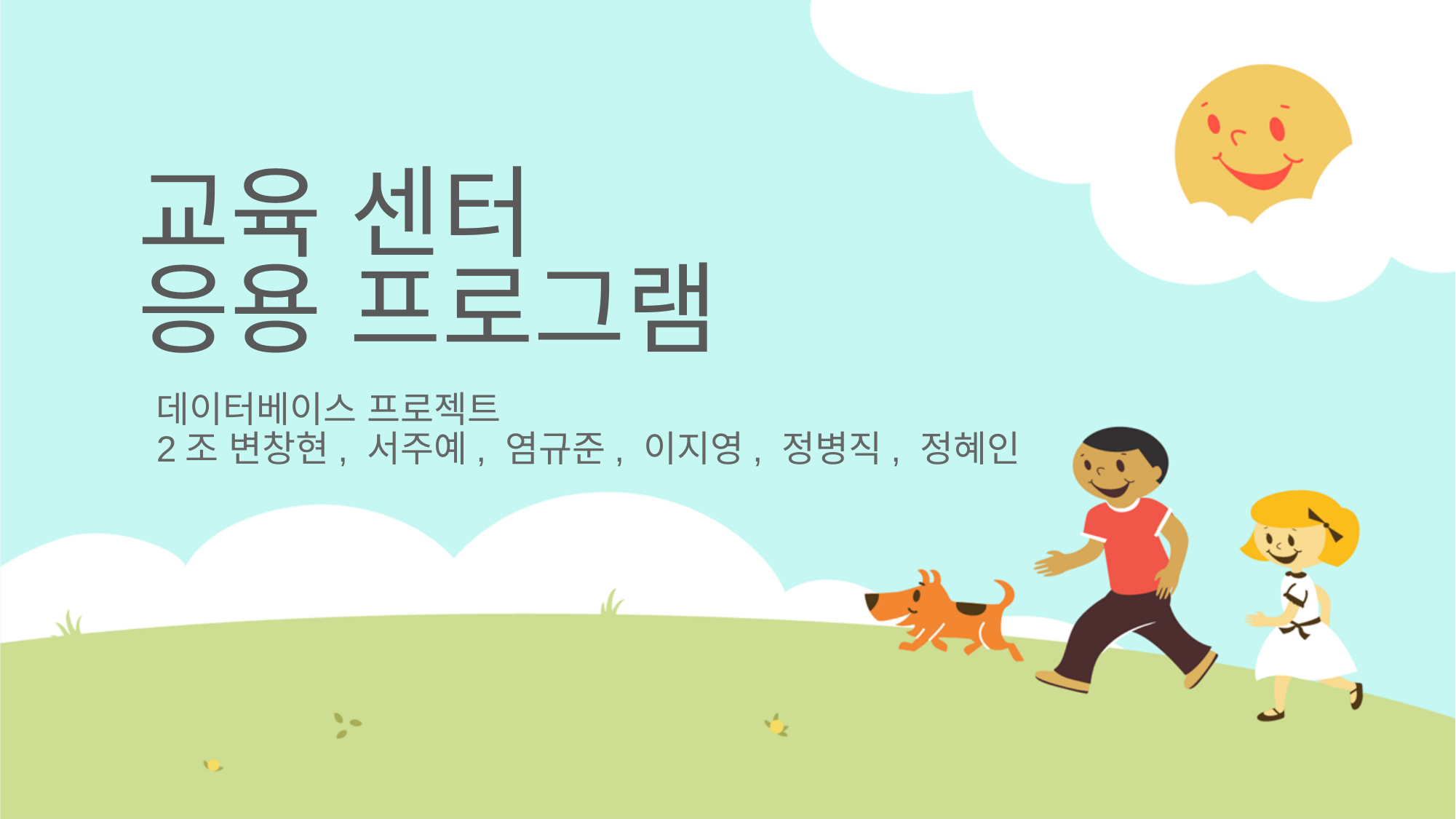

# 교육 센터 응용 프로그램
데이터베이스 프로젝트
2조 변창현, 서주예, 염규준, 이지영, 정병직, 정혜인